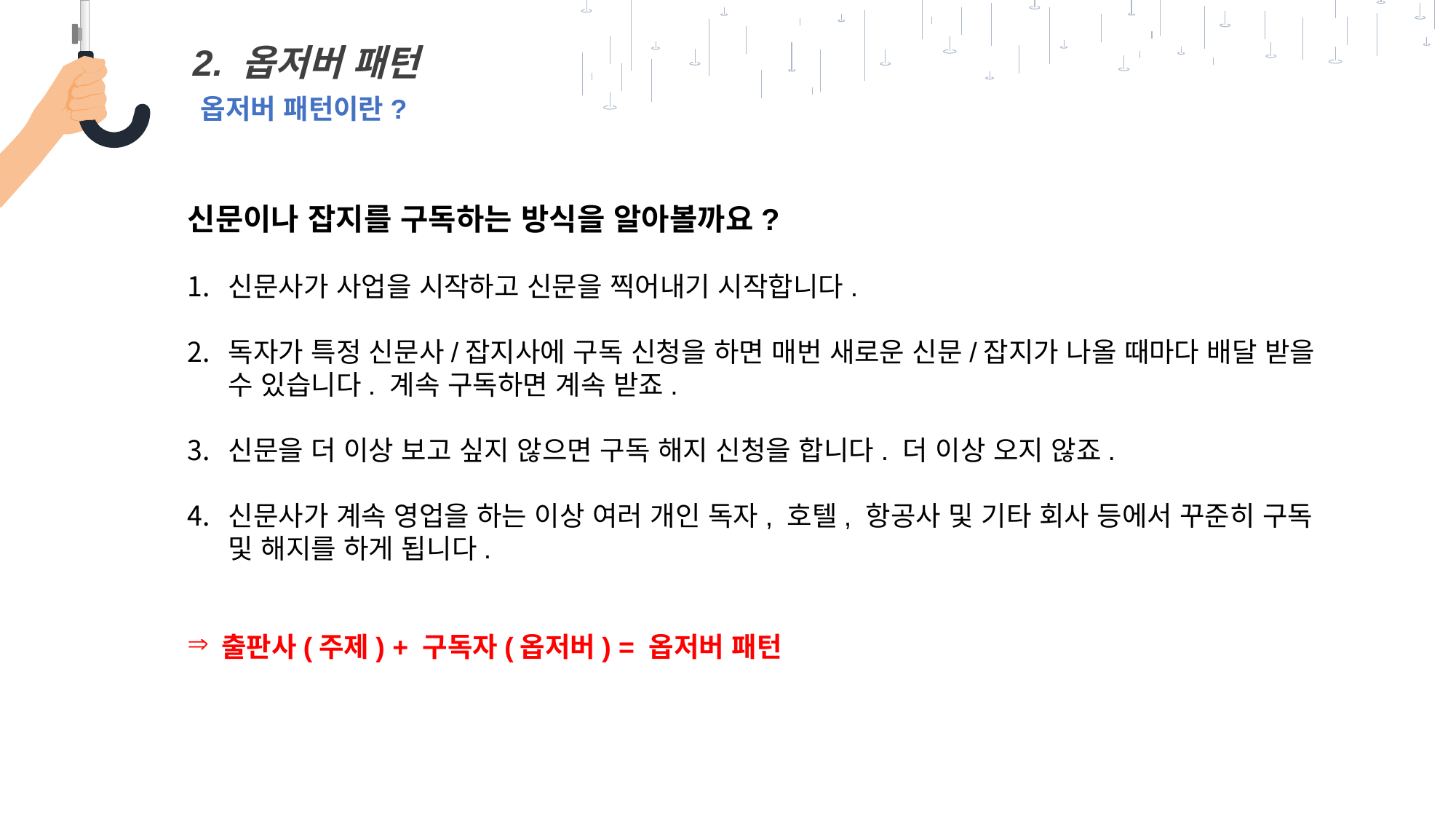

2. 옵저버 패턴
옵저버 패턴이란?
신문이나 잡지를 구독하는 방식을 알아볼까요?

신문사가 사업을 시작하고 신문을 찍어내기 시작합니다.

독자가 특정 신문사/잡지사에 구독 신청을 하면 매번 새로운 신문/잡지가 나올 때마다 배달 받을 수 있습니다. 계속 구독하면 계속 받죠.

신문을 더 이상 보고 싶지 않으면 구독 해지 신청을 합니다. 더 이상 오지 않죠.

신문사가 계속 영업을 하는 이상 여러 개인 독자, 호텔, 항공사 및 기타 회사 등에서 꾸준히 구독 및 해지를 하게 됩니다.

출판사(주제) + 구독자(옵저버) = 옵저버 패턴